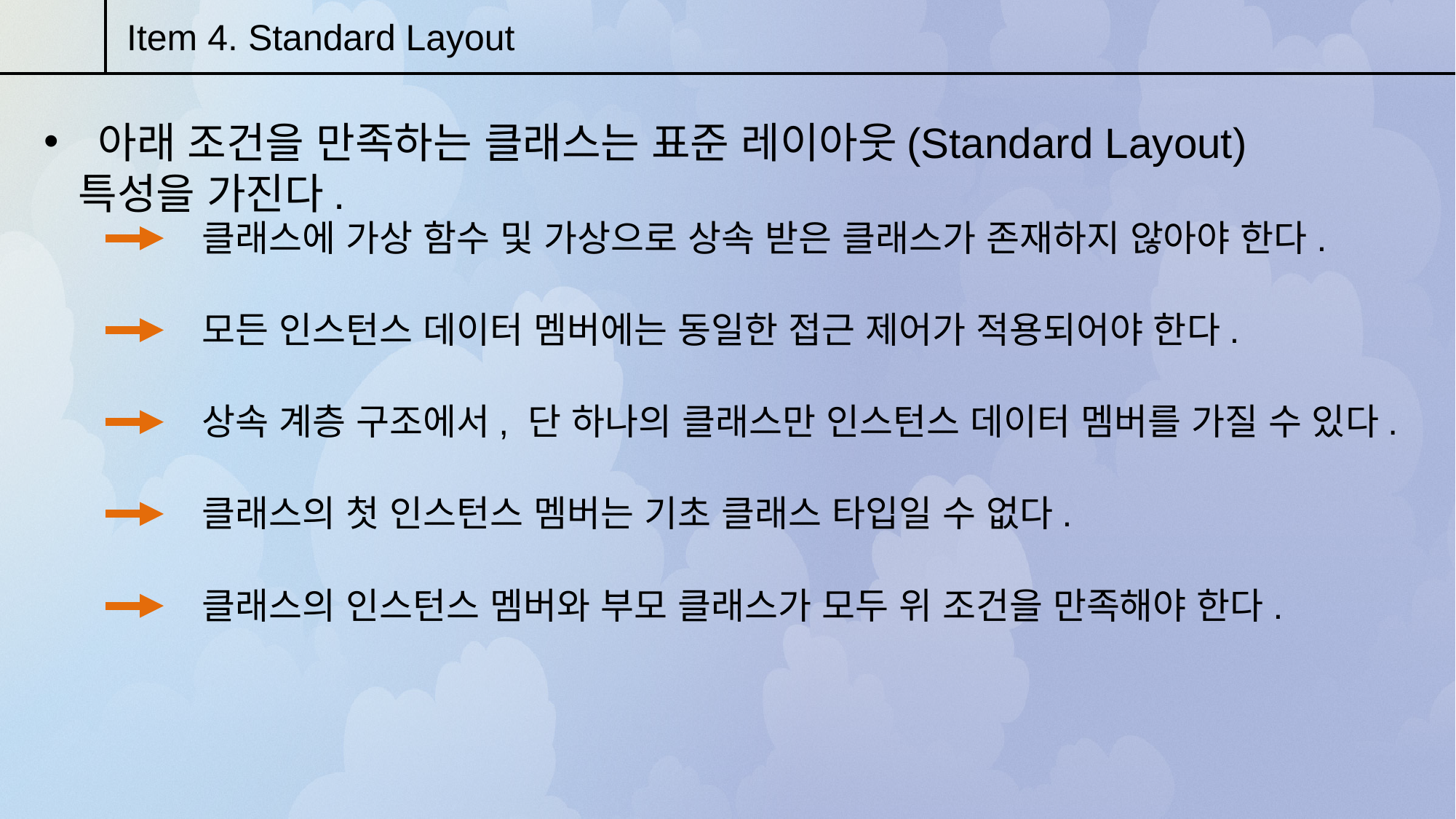

Item 4. Standard Layout
 아래 조건을 만족하는 클래스는 표준 레이아웃(Standard Layout) 특성을 가진다.
클래스에 가상 함수 및 가상으로 상속 받은 클래스가 존재하지 않아야 한다.
모든 인스턴스 데이터 멤버에는 동일한 접근 제어가 적용되어야 한다.
상속 계층 구조에서, 단 하나의 클래스만 인스턴스 데이터 멤버를 가질 수 있다.
클래스의 첫 인스턴스 멤버는 기초 클래스 타입일 수 없다.
클래스의 인스턴스 멤버와 부모 클래스가 모두 위 조건을 만족해야 한다.